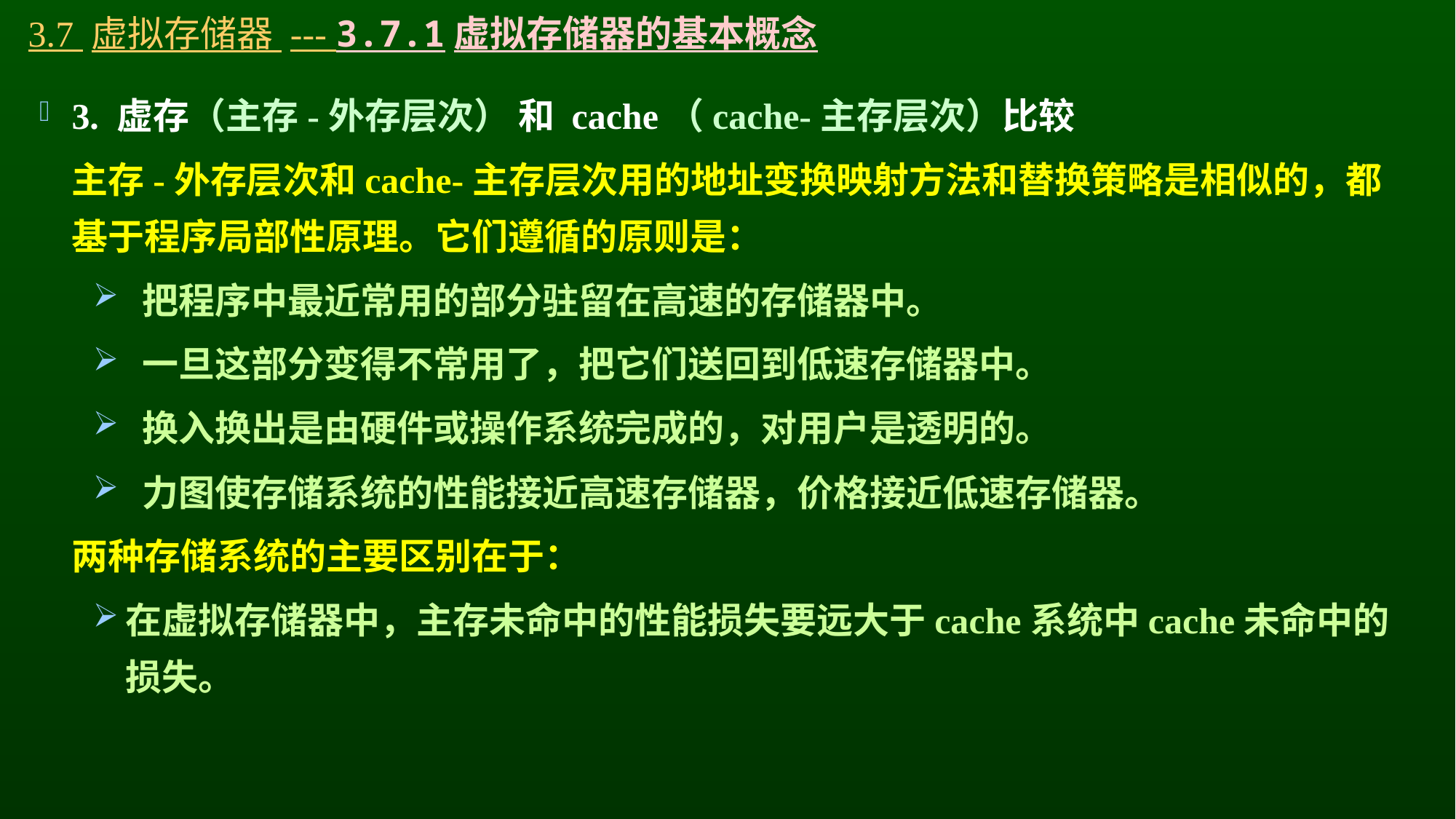

# 3.7 虚拟存储器 --- 3.7.1虚拟存储器的基本概念
3. 虚存（主存-外存层次） 和 cache（cache-主存层次）比较
	主存-外存层次和cache-主存层次用的地址变换映射方法和替换策略是相似的，都基于程序局部性原理。它们遵循的原则是：
 把程序中最近常用的部分驻留在高速的存储器中。
 一旦这部分变得不常用了，把它们送回到低速存储器中。
 换入换出是由硬件或操作系统完成的，对用户是透明的。
 力图使存储系统的性能接近高速存储器，价格接近低速存储器。
	两种存储系统的主要区别在于：
在虚拟存储器中，主存未命中的性能损失要远大于cache系统中cache未命中的损失。